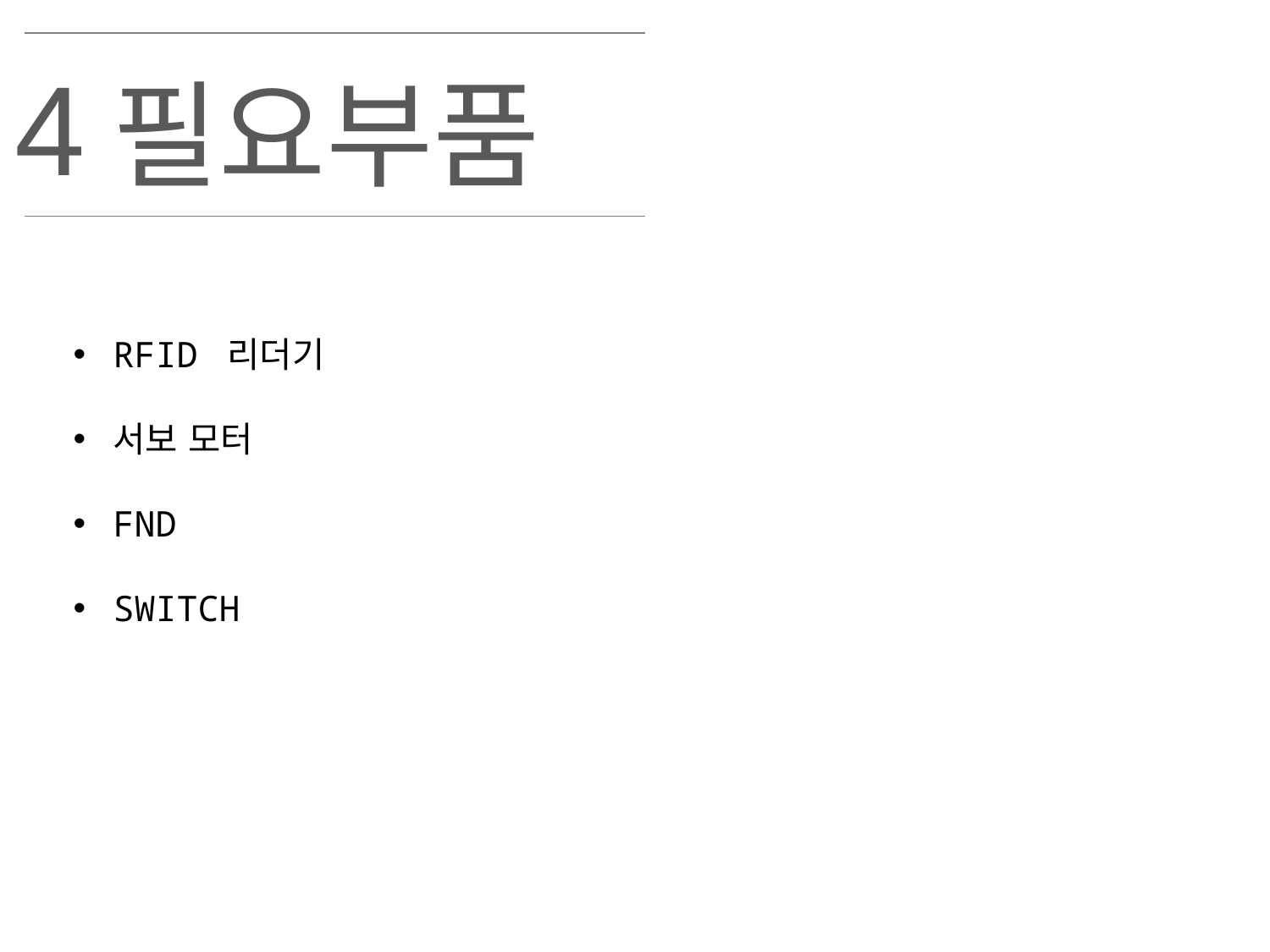

4
필요부품
RFID 리더기

서보 모터

FND

SWITCH